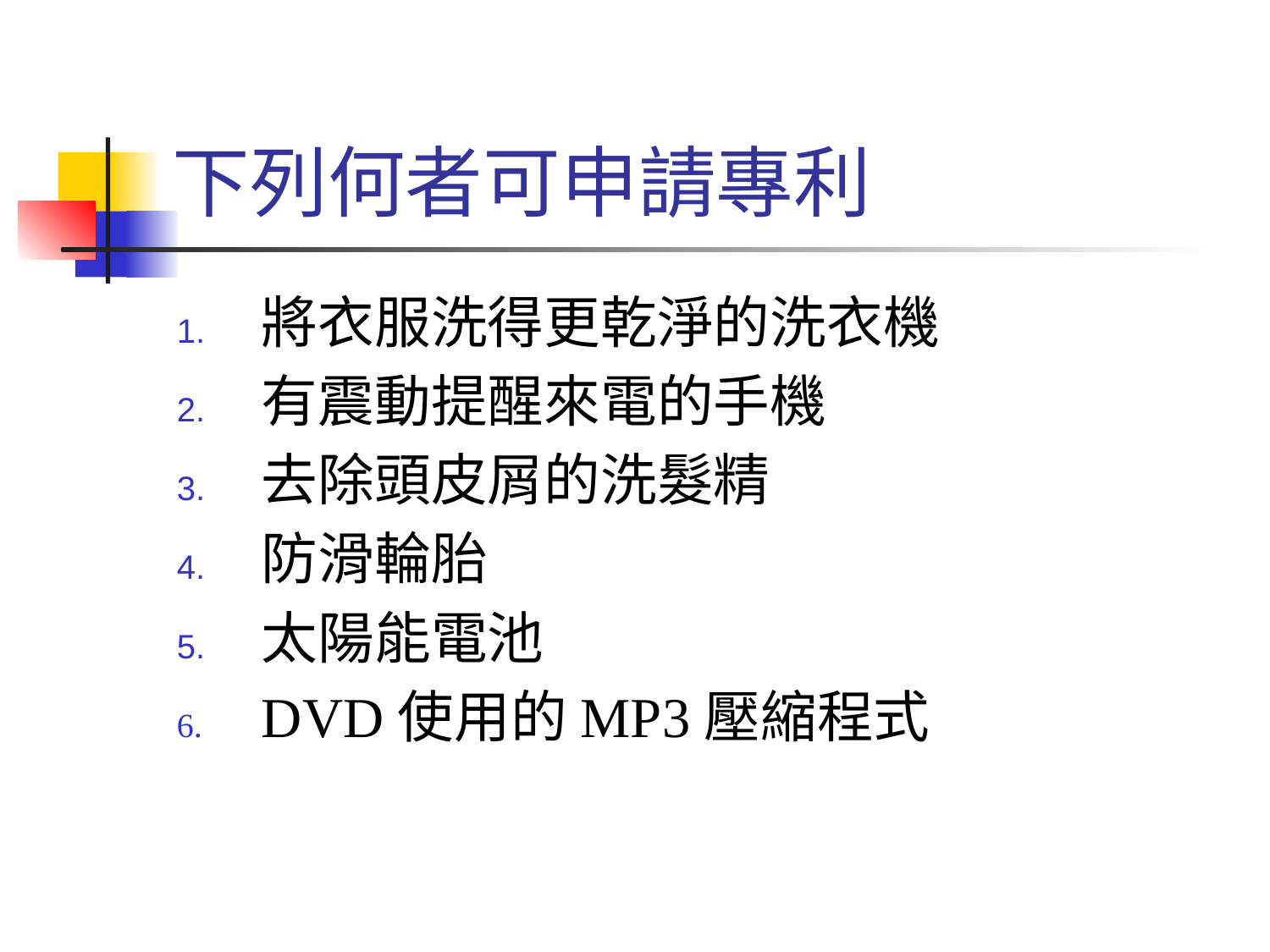

# 下列何者可申請專利
將衣服洗得更乾淨的洗衣機
有震動提醒來電的手機
去除頭皮屑的洗髮精
防滑輪胎
太陽能電池
DVD使用的MP3壓縮程式